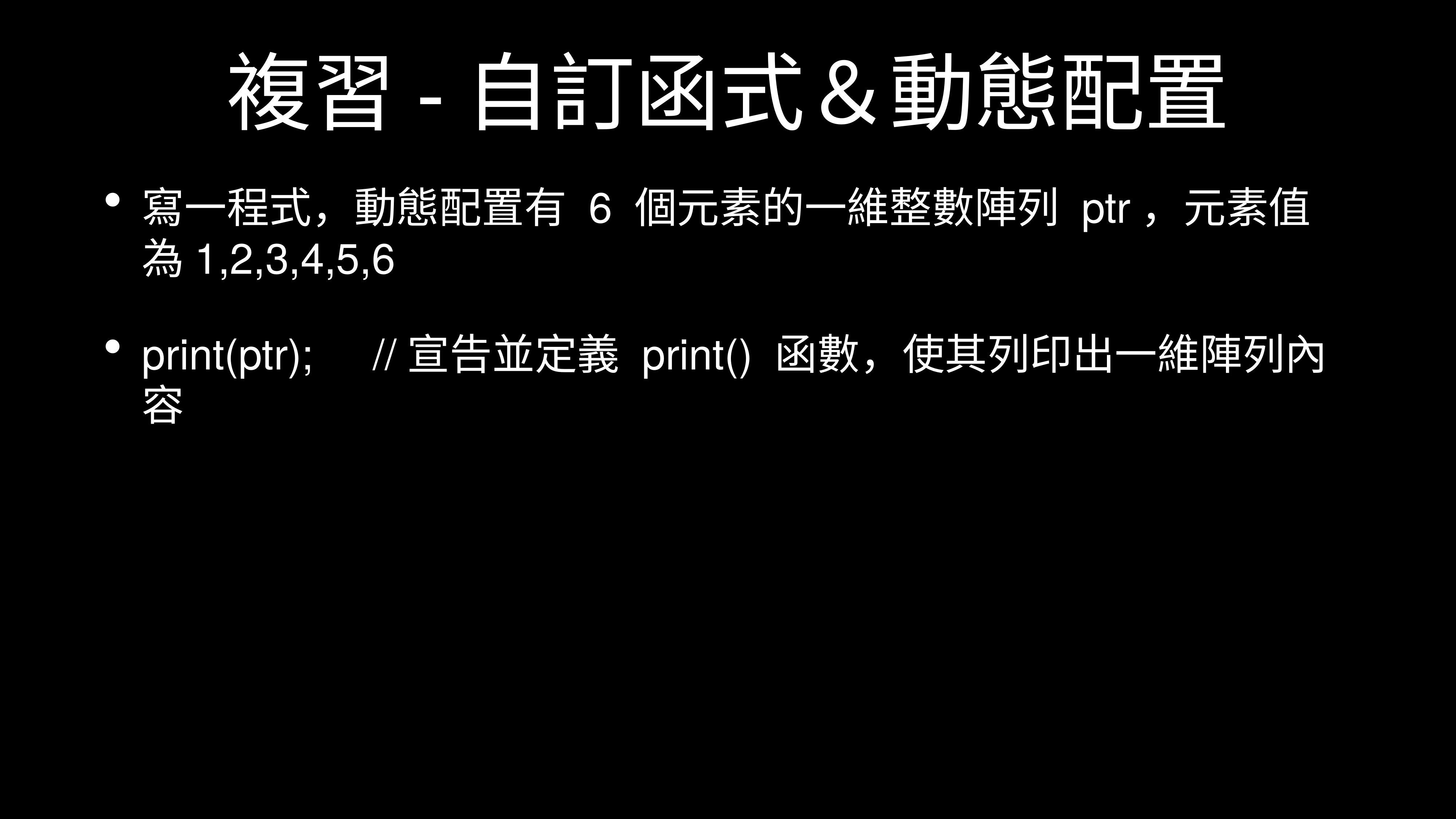

# 複習-自訂函式＆動態配置
寫一程式，動態配置有 6 個元素的一維整數陣列 ptr，元素值為1,2,3,4,5,6
print(ptr);     //宣告並定義 print() 函數，使其列印出一維陣列內容